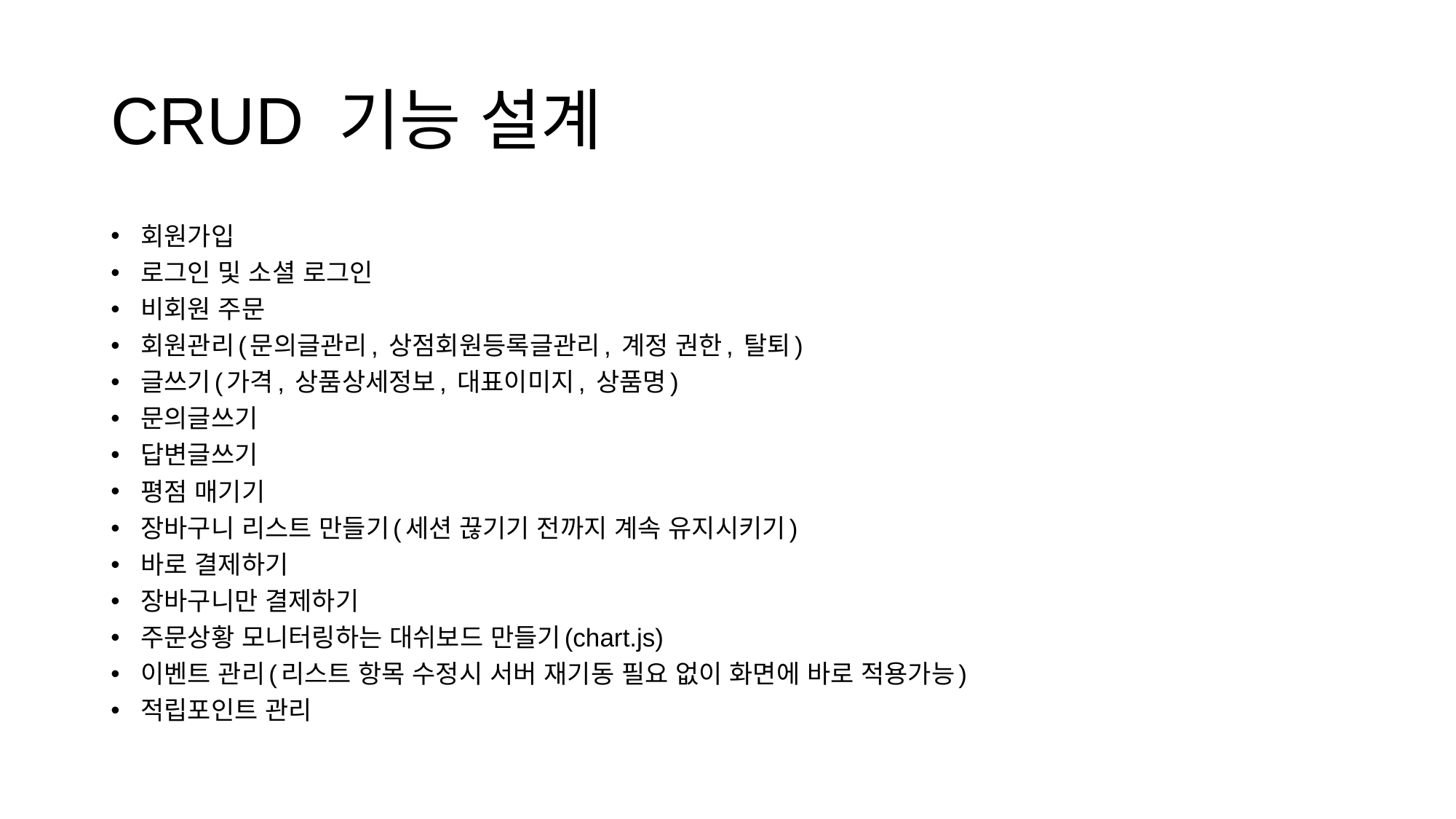

# CRUD 기능 설계
회원가입
로그인 및 소셜 로그인
비회원 주문
회원관리(문의글관리, 상점회원등록글관리, 계정 권한, 탈퇴)
글쓰기(가격, 상품상세정보, 대표이미지, 상품명)
문의글쓰기
답변글쓰기
평점 매기기
장바구니 리스트 만들기(세션 끊기기 전까지 계속 유지시키기)
바로 결제하기
장바구니만 결제하기
주문상황 모니터링하는 대쉬보드 만들기(chart.js)
이벤트 관리(리스트 항목 수정시 서버 재기동 필요 없이 화면에 바로 적용가능)
적립포인트 관리